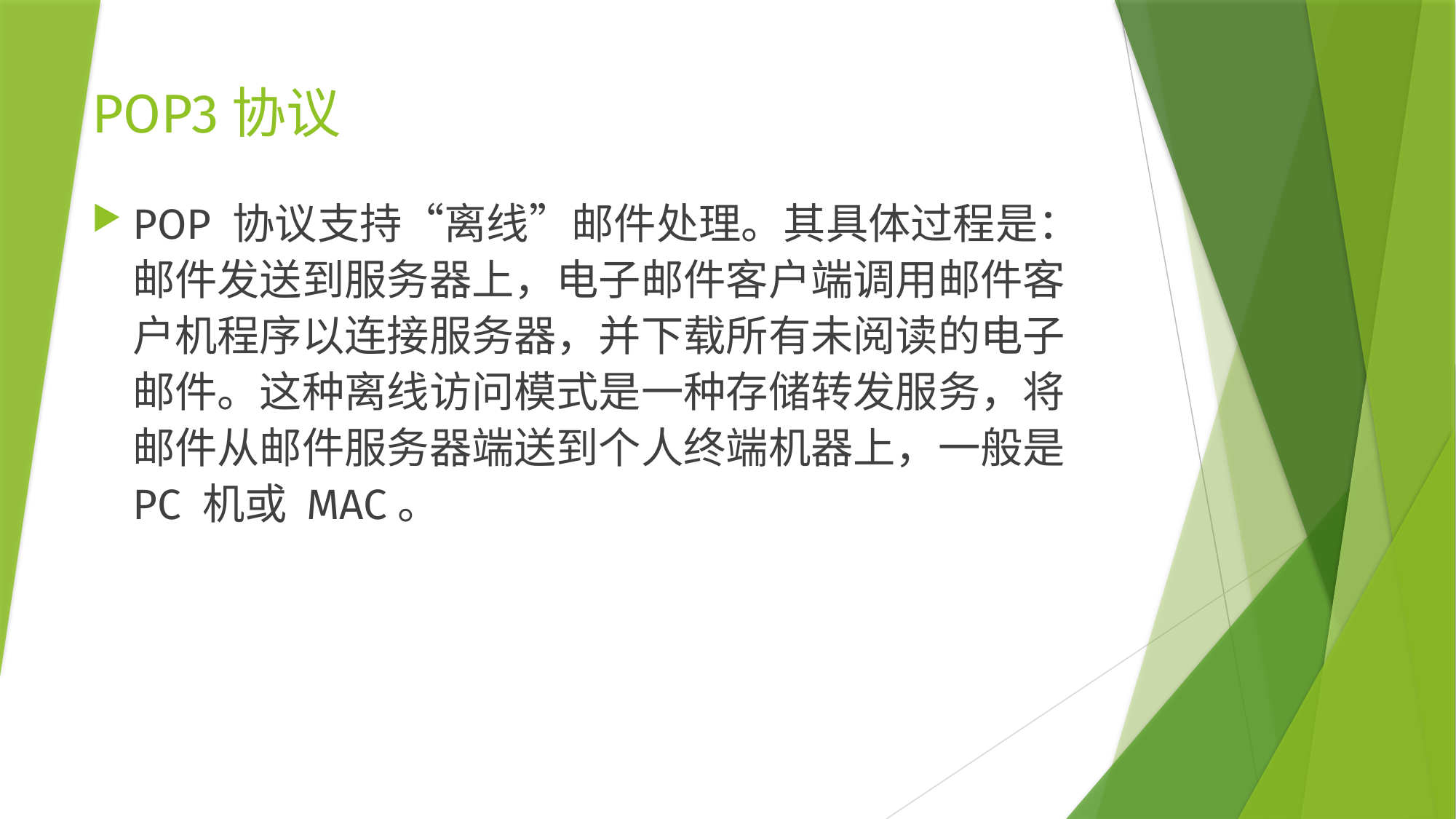

POP3协议
POP 协议支持“离线”邮件处理。其具体过程是：邮件发送到服务器上，电子邮件客户端调用邮件客户机程序以连接服务器，并下载所有未阅读的电子邮件。这种离线访问模式是一种存储转发服务，将邮件从邮件服务器端送到个人终端机器上，一般是 PC 机或 MAC。